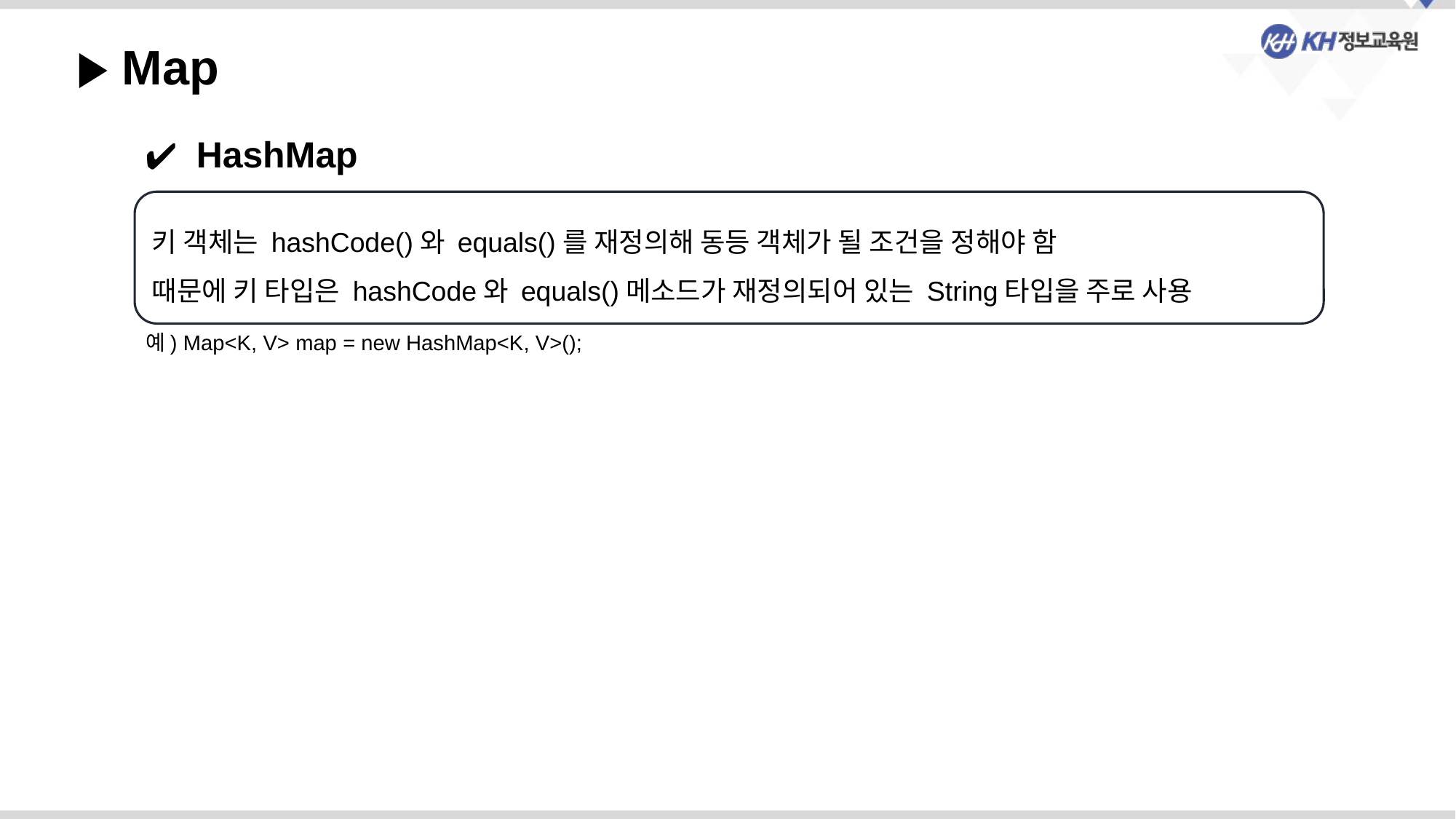

▶ Map
 HashMap
키 객체는 hashCode()와 equals()를 재정의해 동등 객체가 될 조건을 정해야 함
때문에 키 타입은 hashCode와 equals()메소드가 재정의되어 있는 String타입을 주로 사용
예) Map<K, V> map = new HashMap<K, V>();